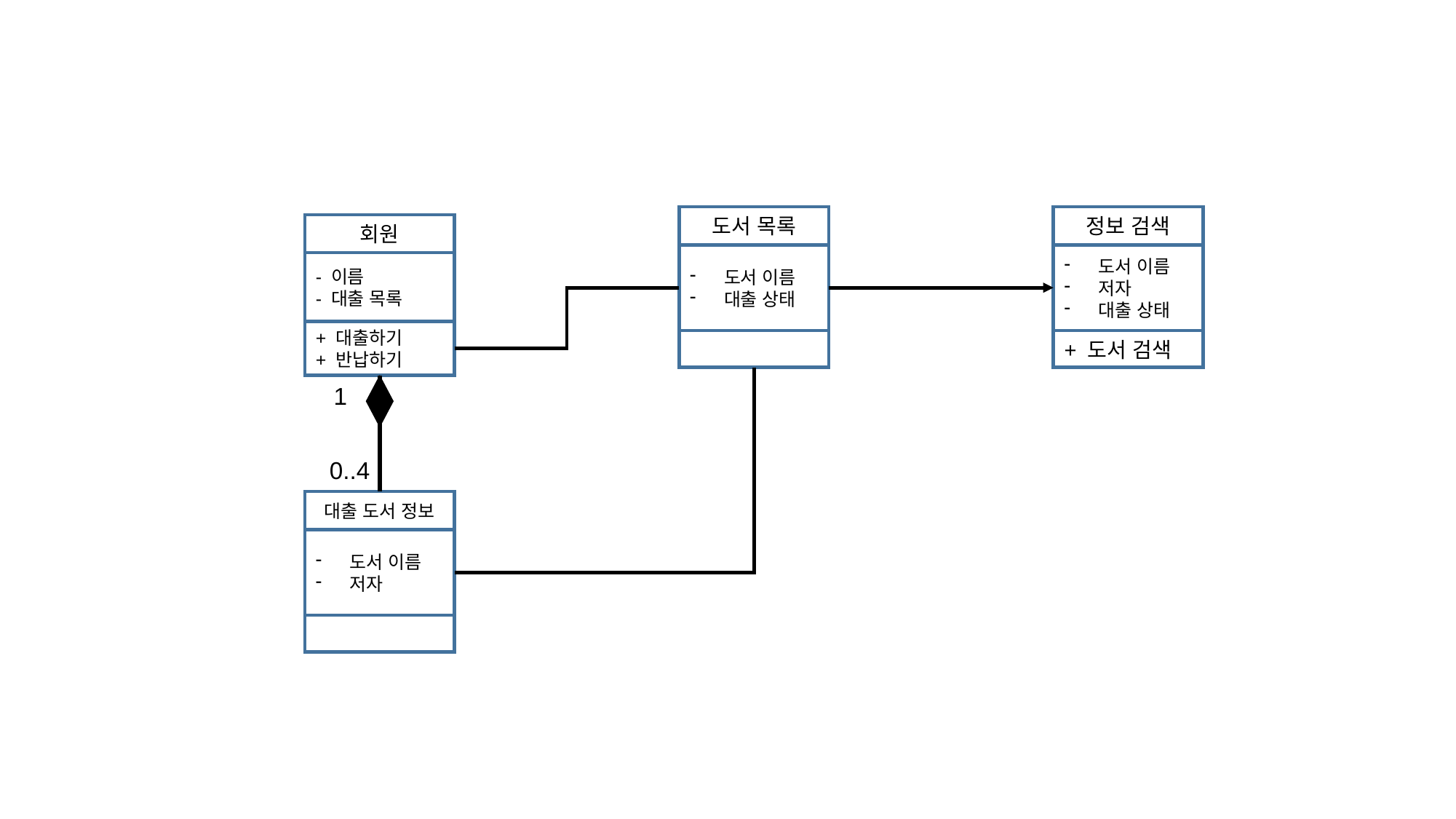

도서 목록
도서 이름
대출 상태

정보 검색
도서 이름
저자
대출 상태
+ 도서 검색
회원
- 이름
- 대출 목록
+ 대출하기
+ 반납하기
1

0..4
대출 도서 정보
도서 이름
저자